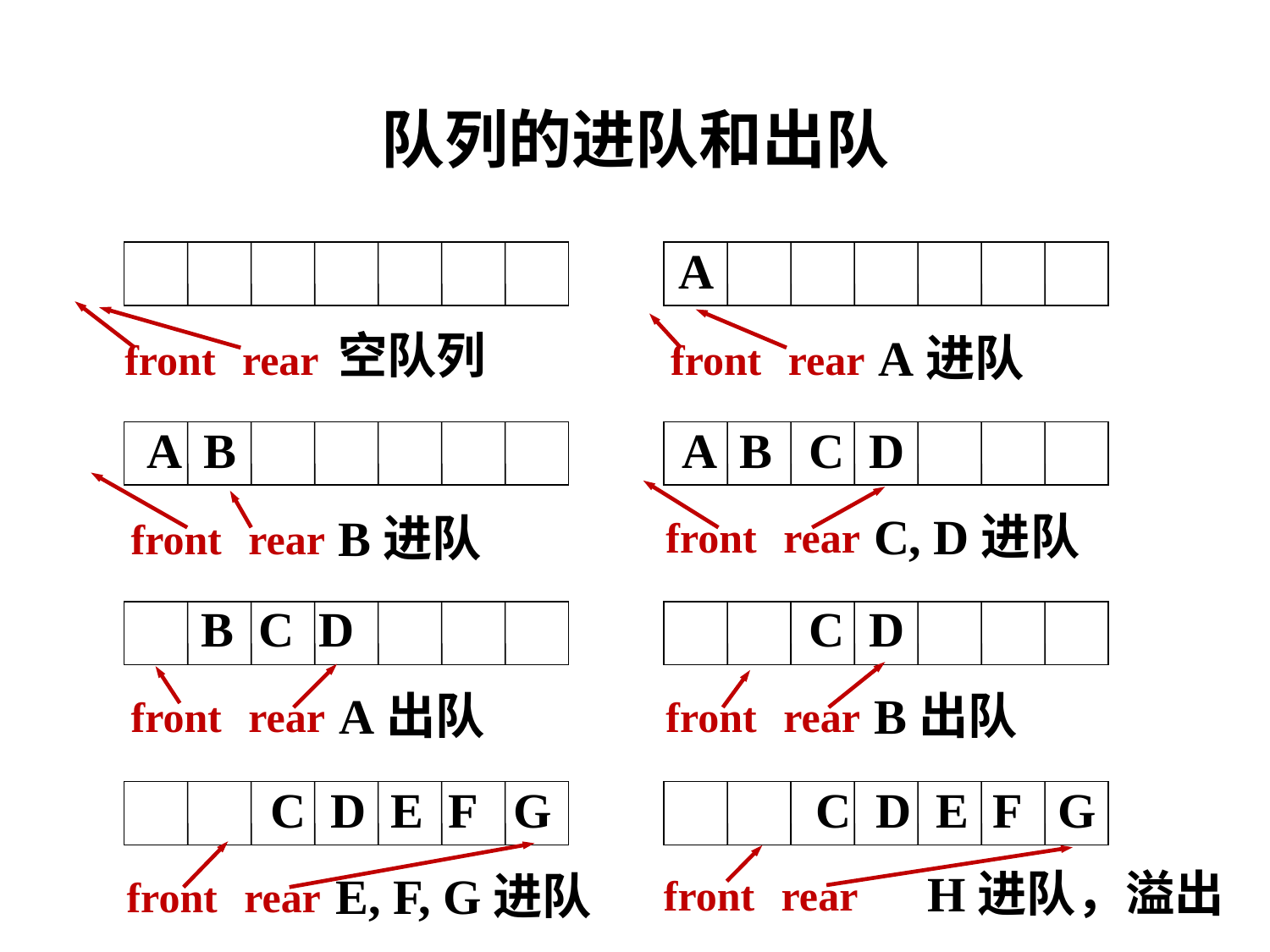

# 队列的进队和出队
A

空队列
A进队
front
rear
front
rear
A  B
A  B   C  D

C, D进队
B进队
front
rear
front
rear
B  C  D
C  D

A出队
B出队
front
rear
front
rear
C  D  E  F   G
C  D  E  F   G

H进队，溢出
E, F, G进队
front
rear
front
rear